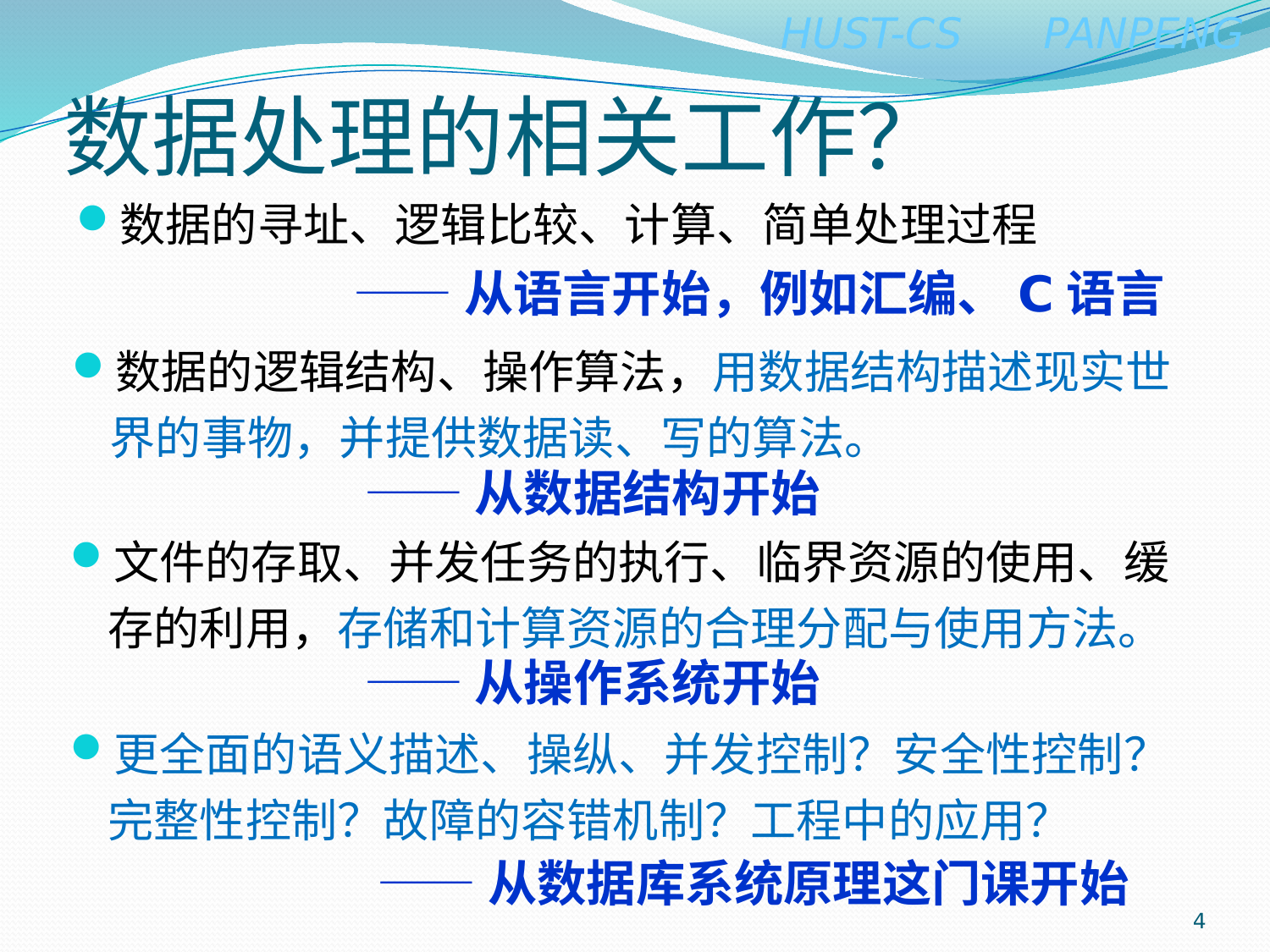

# 数据处理的相关工作？
数据的寻址、逻辑比较、计算、简单处理过程
——从语言开始，例如汇编、C语言
数据的逻辑结构、操作算法，用数据结构描述现实世界的事物，并提供数据读、写的算法。
——从数据结构开始
文件的存取、并发任务的执行、临界资源的使用、缓存的利用，存储和计算资源的合理分配与使用方法。
——从操作系统开始
更全面的语义描述、操纵、并发控制？安全性控制？完整性控制？故障的容错机制？工程中的应用？
——从数据库系统原理这门课开始
4